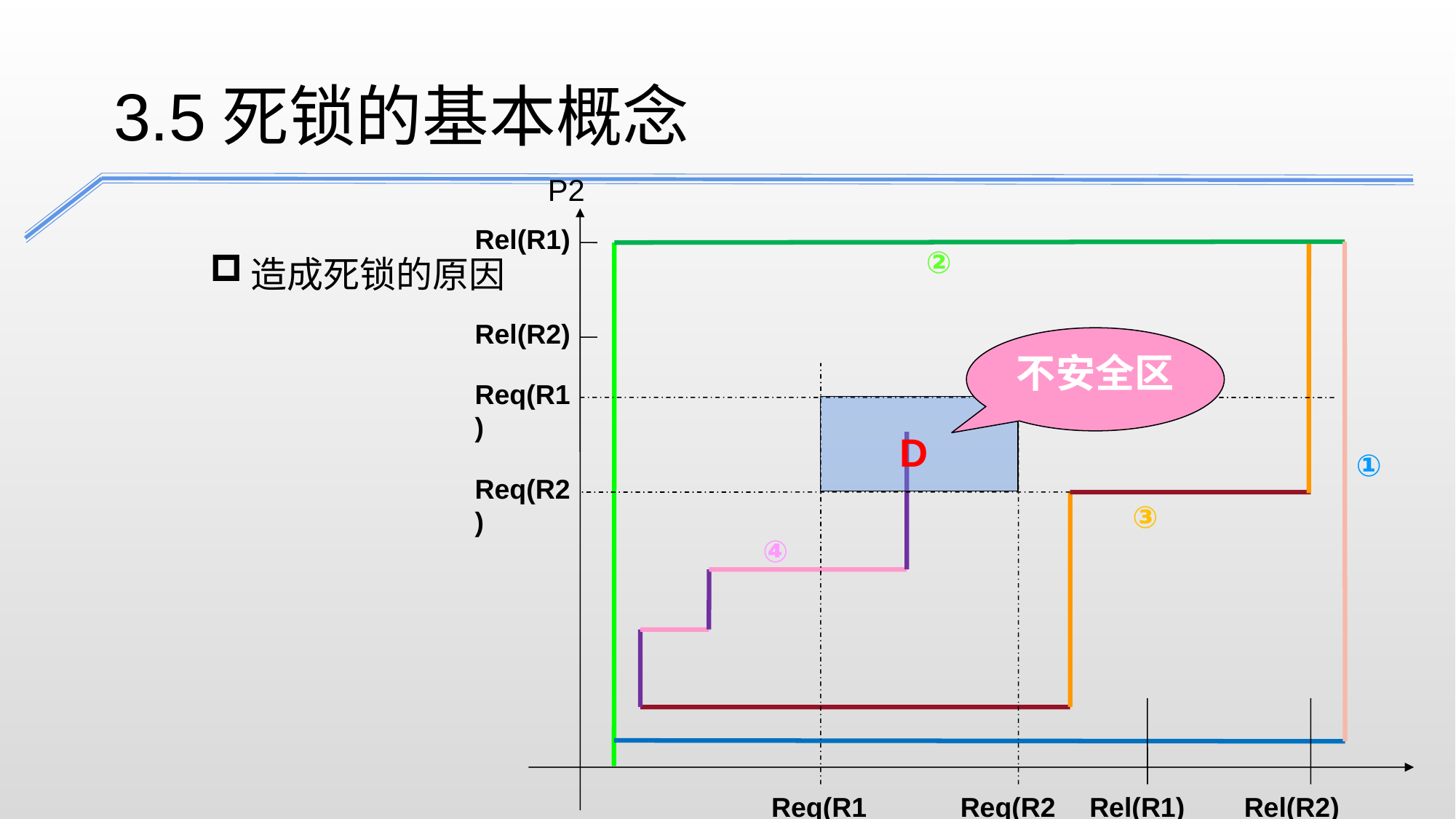

3.5死锁的基本概念

P2

Rel(R1)
造成死锁的原因

②

Rel(R2)
不安全区

Req(R1)

D

①
Req(R2)

③
④

Req(R1)
Req(R2)
Rel(R1)
Rel(R2)